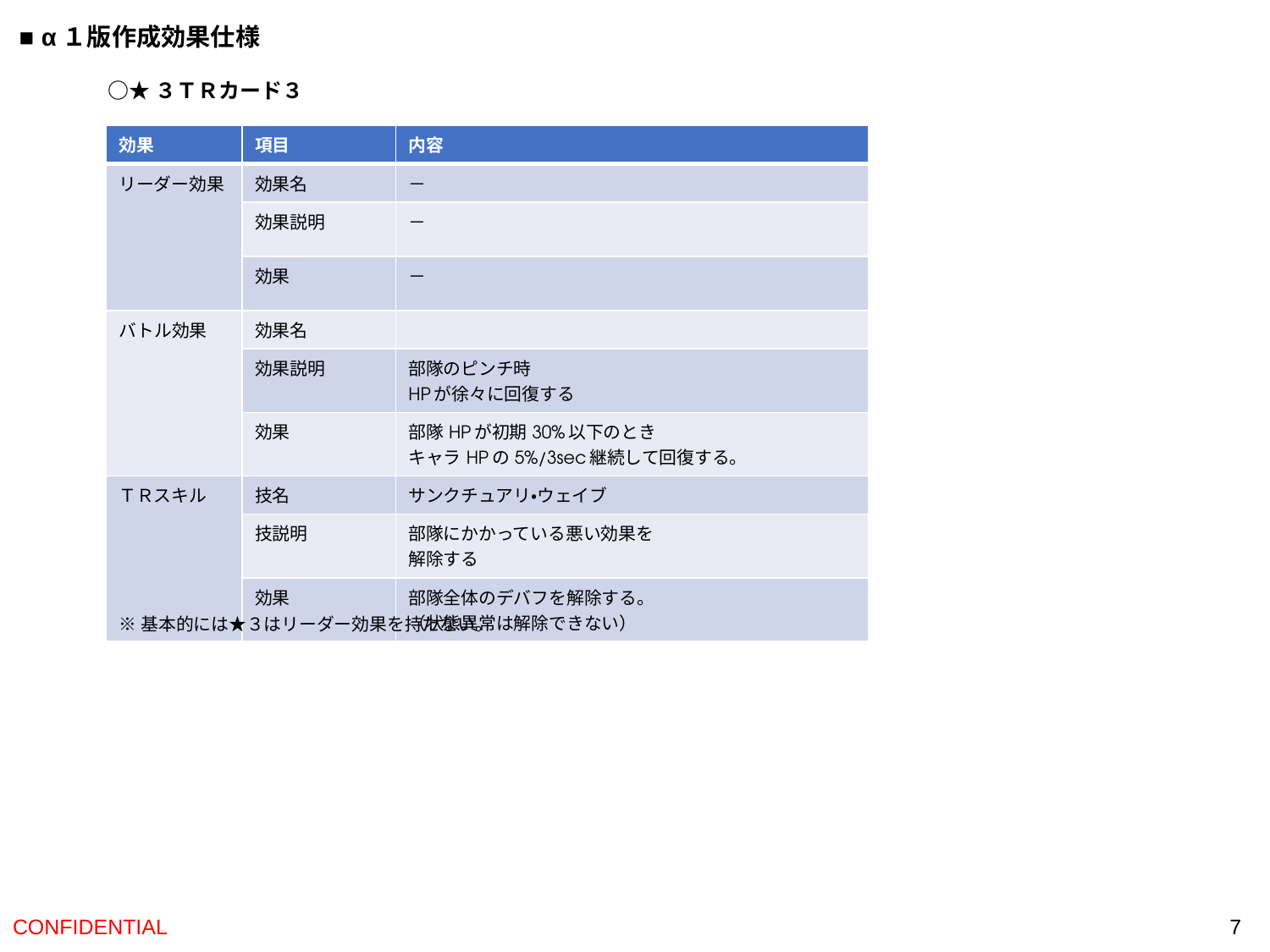

■ α１版作成効果仕様
○★３ＴＲカード３
| 効果 | 項目 | 内容 |
| --- | --- | --- |
| リーダー効果 | 効果名 | － |
|  | 効果説明 | － |
|  | 効果 | － |
| バトル効果 | 効果名 |  |
|  | 効果説明 | 部隊のピンチ時 HPが徐々に回復する |
|  | 効果 | 部隊HPが初期30%以下のとき キャラHPの5%/3sec継続して回復する。 |
| ＴＲスキル | 技名 | サンクチュアリ・ウェイブ |
|  | 技説明 | 部隊にかかっている悪い効果を 解除する |
|  | 効果 | 部隊全体のデバフを解除する。 （状態異常は解除できない） |
※基本的には★３はリーダー効果を持たない。
7
CONFIDENTIAL